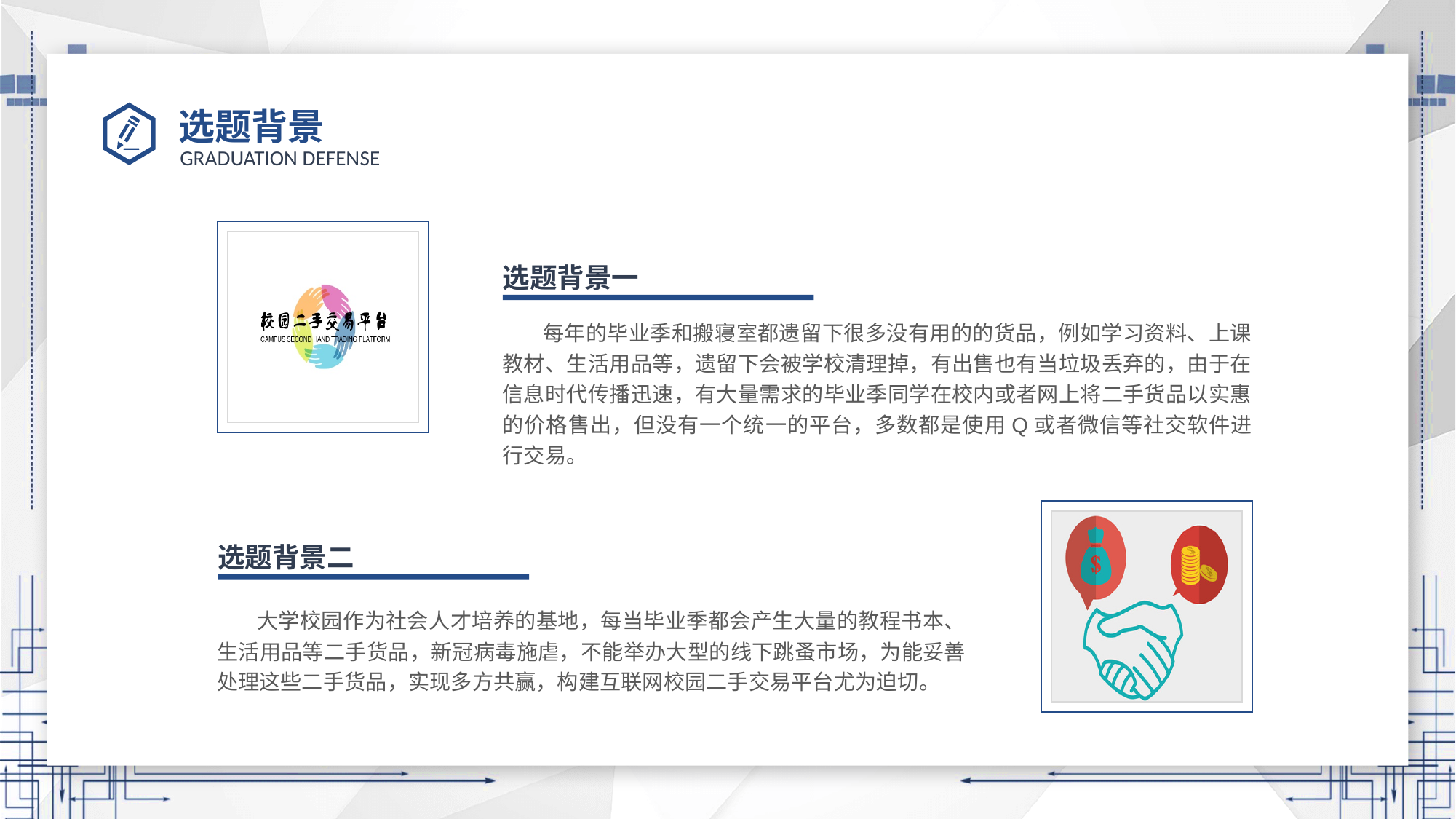

# 选题背景

选题背景一

       每年的毕业季和搬寝室都遗留下很多没有用的的货品，例如学习资料、上课教材、生活用品等，遗留下会被学校清理掉，有出售也有当垃圾丢弃的，由于在信息时代传播迅速，有大量需求的毕业季同学在校内或者网上将二手货品以实惠的价格售出，但没有一个统一的平台，多数都是使用Q或者微信等社交软件进行交易。

选题背景二

       大学校园作为社会人才培养的基地，每当毕业季都会产生大量的教程书本、生活用品等二手货品，新冠病毒施虐，不能举办大型的线下跳蚤市场，为能妥善处理这些二手货品，实现多方共赢，构建互联网校园二手交易平台尤为迫切。